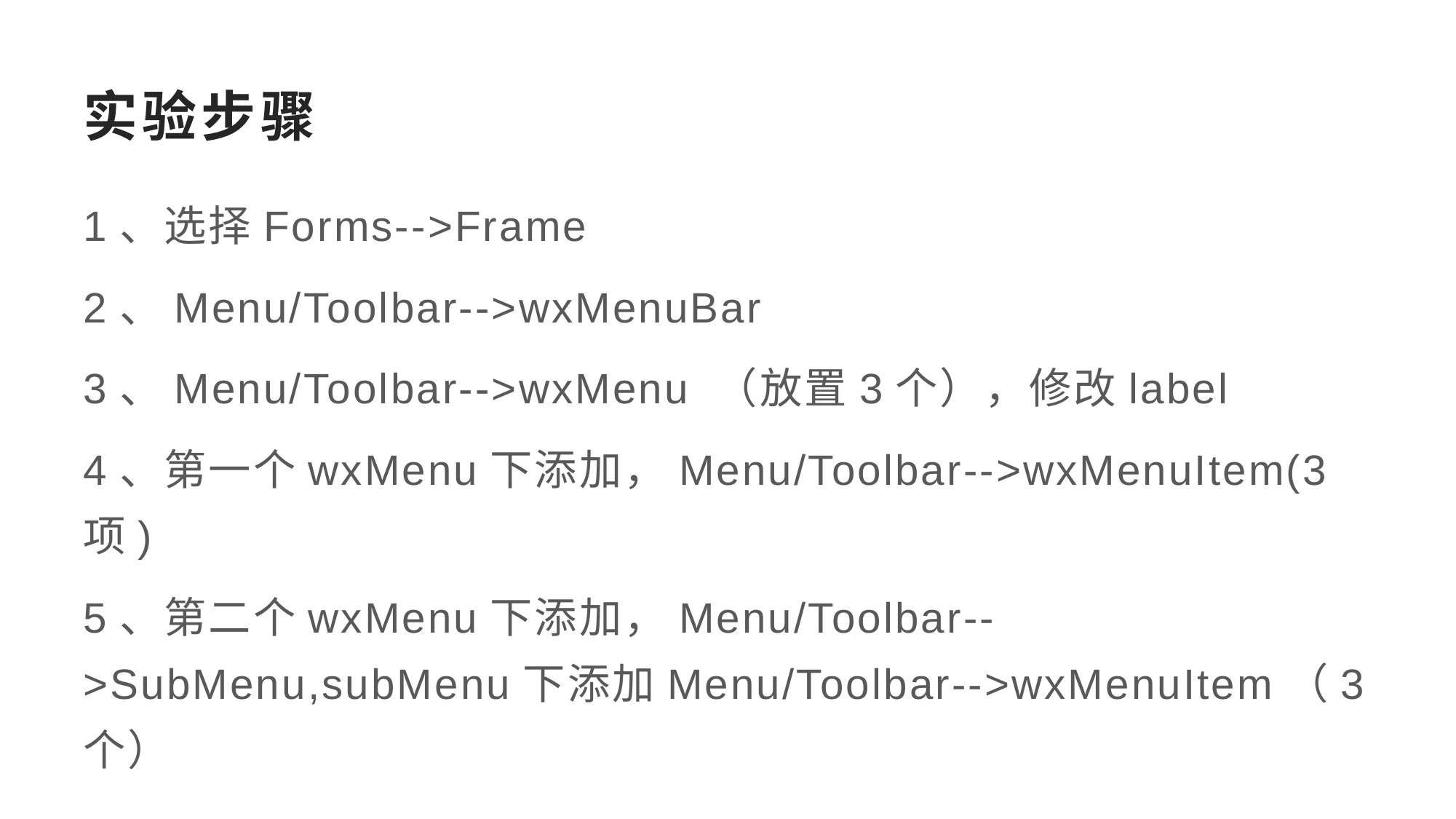

# 实验步骤
1、选择Forms-->Frame
2、Menu/Toolbar-->wxMenuBar
3、Menu/Toolbar-->wxMenu （放置3个），修改label
4、第一个wxMenu下添加，Menu/Toolbar-->wxMenuItem(3项)
5、第二个wxMenu下添加，Menu/Toolbar-->SubMenu,subMenu下添加Menu/Toolbar-->wxMenuItem（3个）